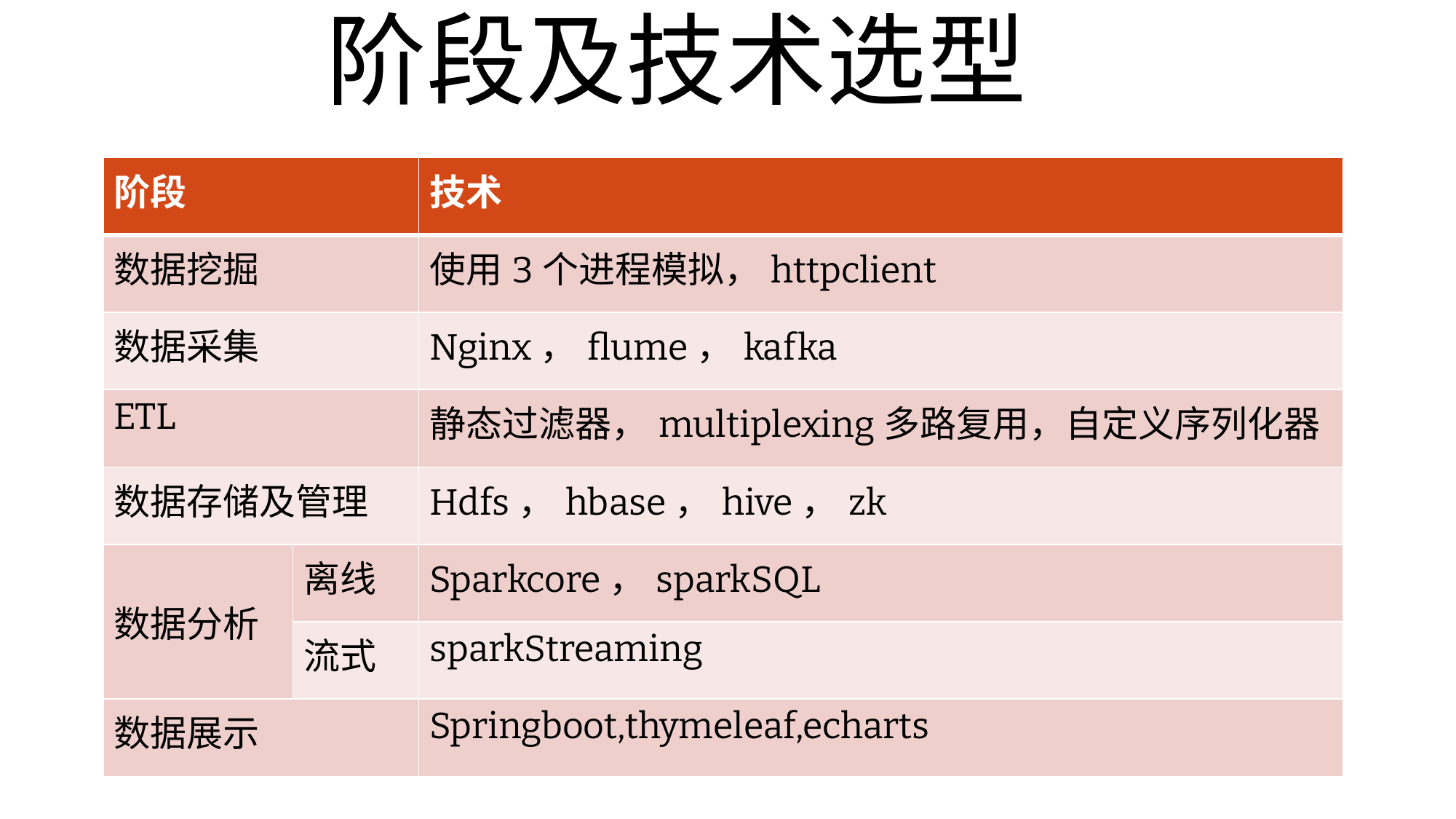

# 阶段及技术选型
| 阶段 |  | 技术 |
| --- | --- | --- |
| 数据挖掘 |  | 使用3个进程模拟，httpclient |
| 数据采集 |  | Nginx，flume，kafka |
| ETL |  | 静态过滤器，multiplexing多路复用，自定义序列化器 |
| 数据存储及管理 |  | Hdfs，hbase，hive，zk |
| 数据分析 | 离线 | Sparkcore，sparkSQL |
|  | 流式 | sparkStreaming |
| 数据展示 |  | Springboot,thymeleaf,echarts |